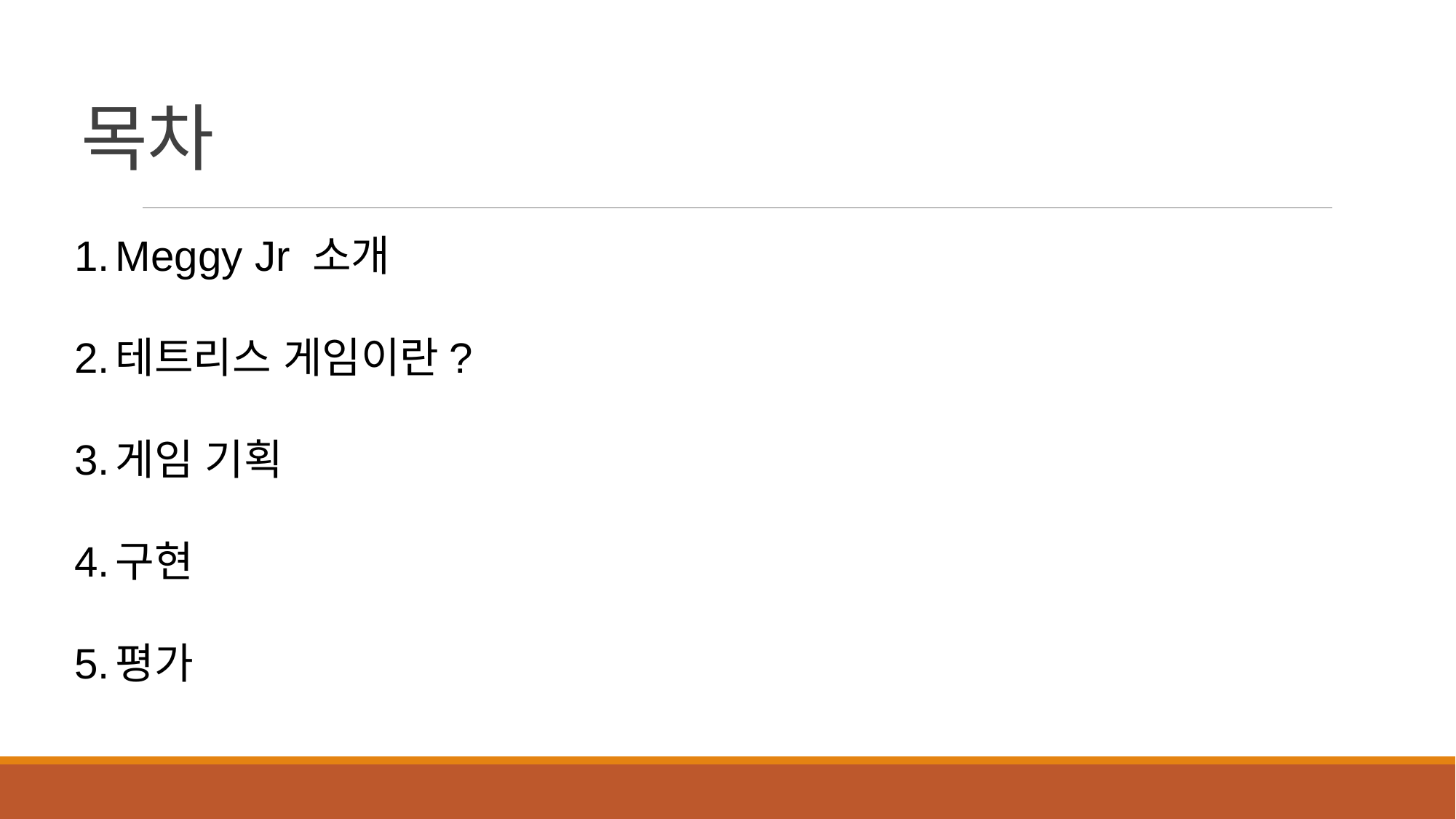

# 목차
Meggy Jr 소개

테트리스 게임이란?

게임 기획

구현

평가